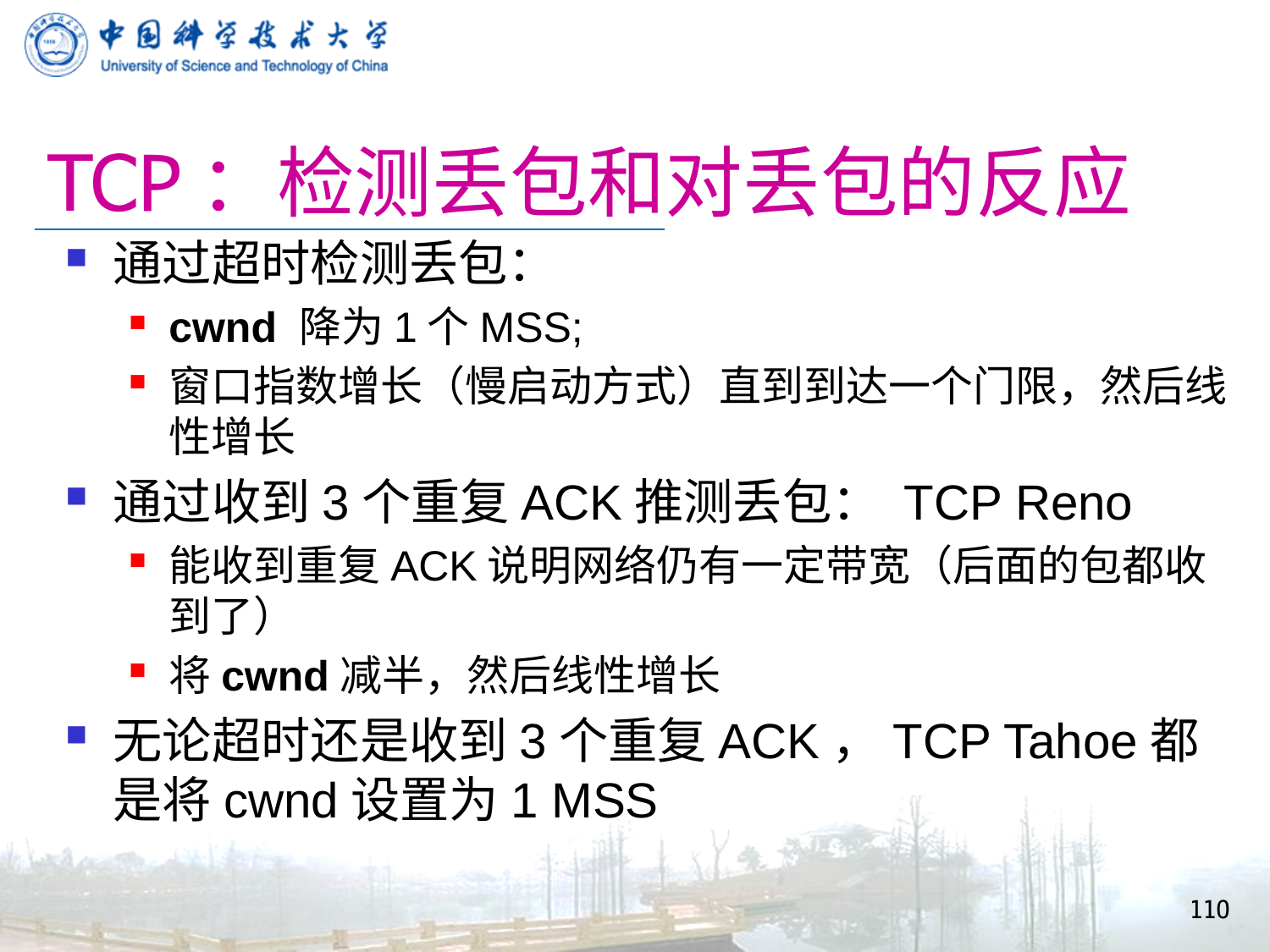

# TCP：检测丢包和对丢包的反应
通过超时检测丢包：
cwnd 降为1个MSS;
窗口指数增长（慢启动方式）直到到达一个门限，然后线性增长
通过收到3个重复ACK推测丢包： TCP Reno
能收到重复ACK说明网络仍有一定带宽（后面的包都收到了）
将cwnd减半，然后线性增长
无论超时还是收到3个重复ACK，TCP Tahoe都是将cwnd设置为1 MSS
110